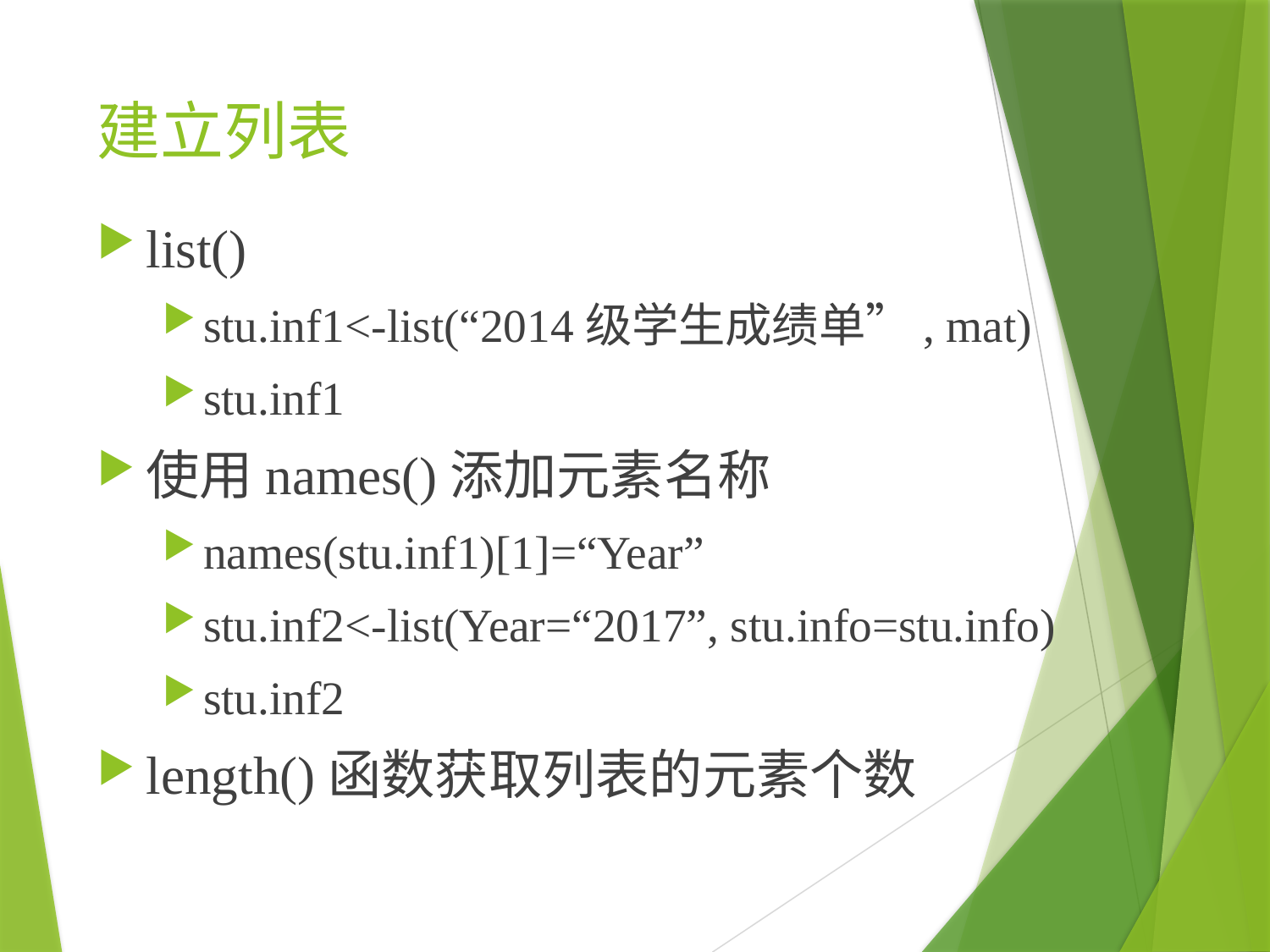

# 建立列表
list()
stu.inf1<-list(“2014级学生成绩单”, mat)
stu.inf1
使用names()添加元素名称
names(stu.inf1)[1]=“Year”
stu.inf2<-list(Year=“2017”, stu.info=stu.info)
stu.inf2
length()函数获取列表的元素个数